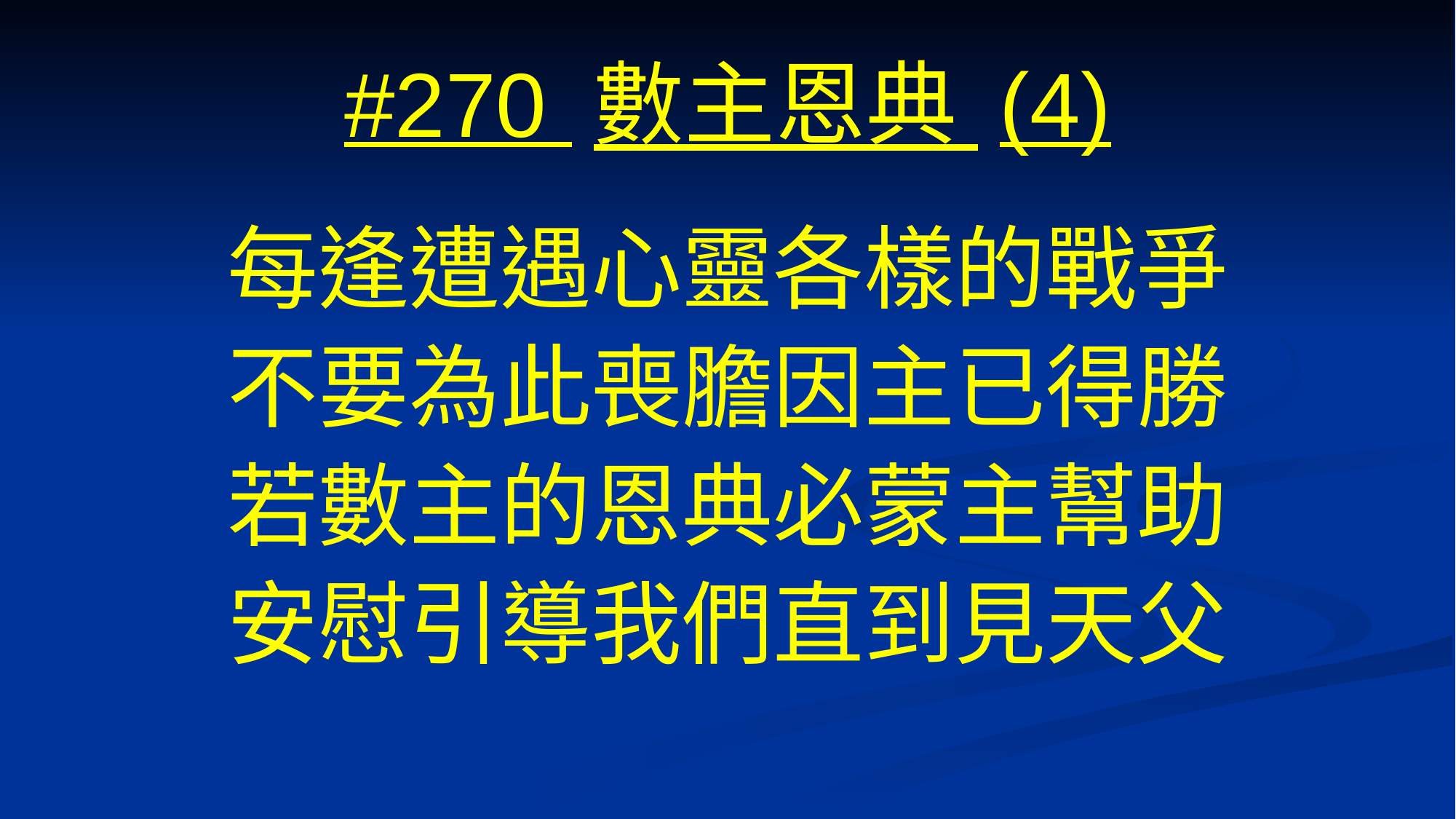

# #270 數主恩典 (4)
每逢遭遇心靈各樣的戰爭
不要為此喪膽因主已得勝
若數主的恩典必蒙主幫助
安慰引導我們直到見天父